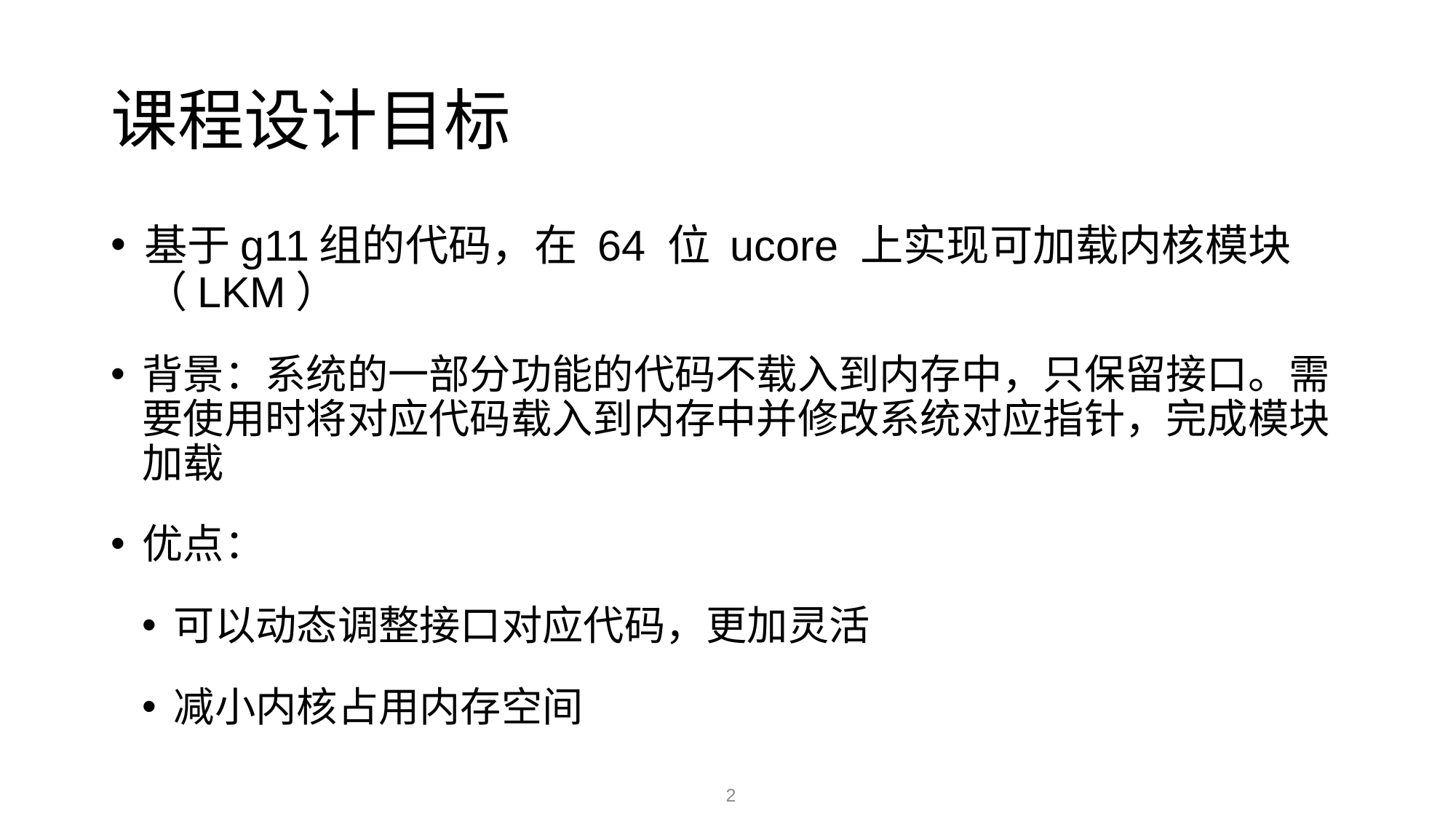

# 课程设计目标
基于g11组的代码，在 64 位 ucore 上实现可加载内核模块（LKM）
背景：系统的一部分功能的代码不载入到内存中，只保留接口。需要使用时将对应代码载入到内存中并修改系统对应指针，完成模块加载
优点：
可以动态调整接口对应代码，更加灵活
减小内核占用内存空间
2